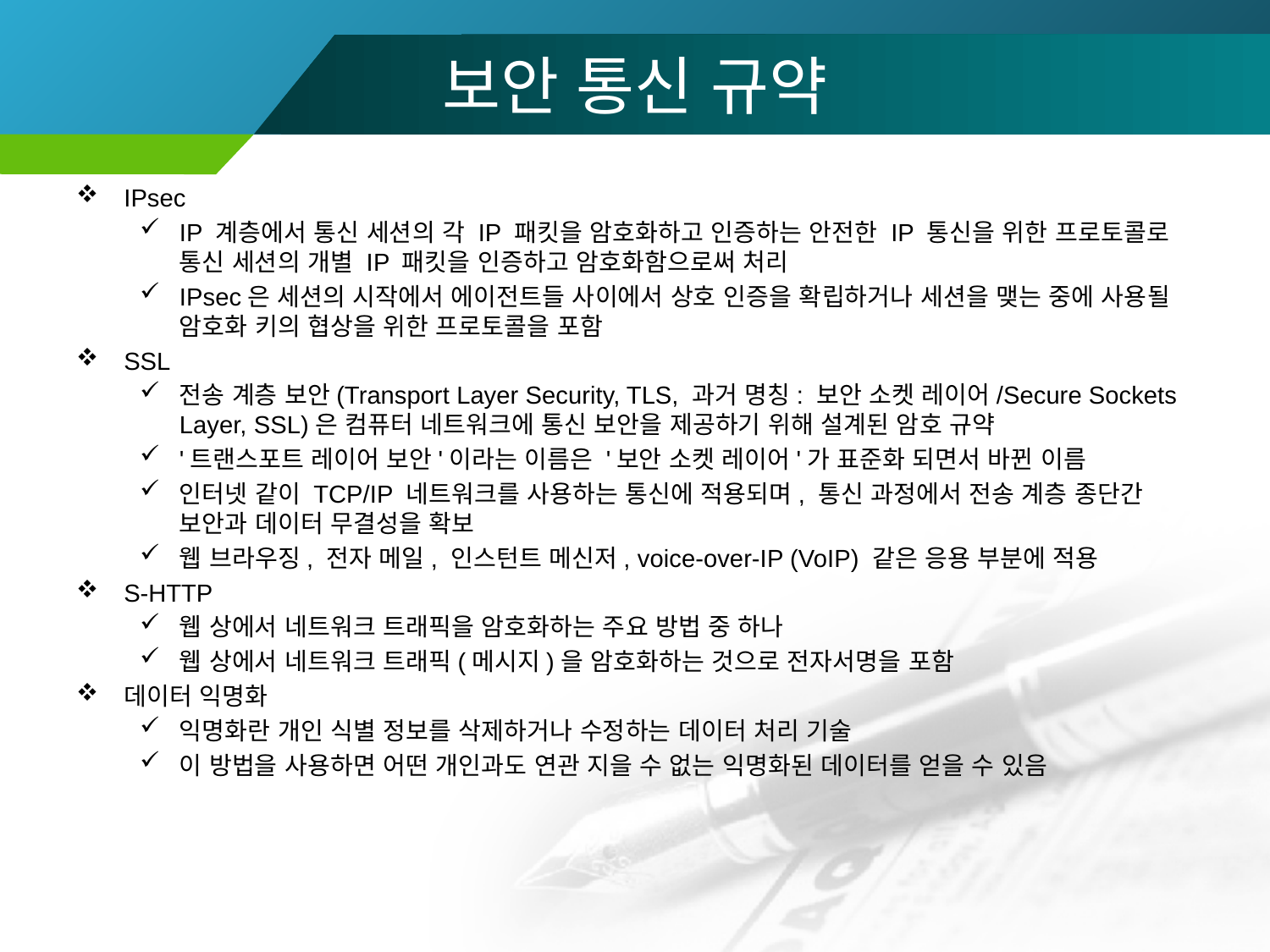

# 보안 통신 규약
IPsec
IP 계층에서 통신 세션의 각 IP 패킷을 암호화하고 인증하는 안전한 IP 통신을 위한 프로토콜로 통신 세션의 개별 IP 패킷을 인증하고 암호화함으로써 처리
IPsec은 세션의 시작에서 에이전트들 사이에서 상호 인증을 확립하거나 세션을 맺는 중에 사용될 암호화 키의 협상을 위한 프로토콜을 포함
SSL
전송 계층 보안(Transport Layer Security, TLS, 과거 명칭: 보안 소켓 레이어/Secure Sockets Layer, SSL)은 컴퓨터 네트워크에 통신 보안을 제공하기 위해 설계된 암호 규약
'트랜스포트 레이어 보안'이라는 이름은 '보안 소켓 레이어'가 표준화 되면서 바뀐 이름
인터넷 같이 TCP/IP 네트워크를 사용하는 통신에 적용되며, 통신 과정에서 전송 계층 종단간 보안과 데이터 무결성을 확보
웹 브라우징, 전자 메일, 인스턴트 메신저, voice-over-IP (VoIP) 같은 응용 부분에 적용
S-HTTP
웹 상에서 네트워크 트래픽을 암호화하는 주요 방법 중 하나
웹 상에서 네트워크 트래픽(메시지)을 암호화하는 것으로 전자서명을 포함
데이터 익명화
익명화란 개인 식별 정보를 삭제하거나 수정하는 데이터 처리 기술
이 방법을 사용하면 어떤 개인과도 연관 지을 수 없는 익명화된 데이터를 얻을 수 있음